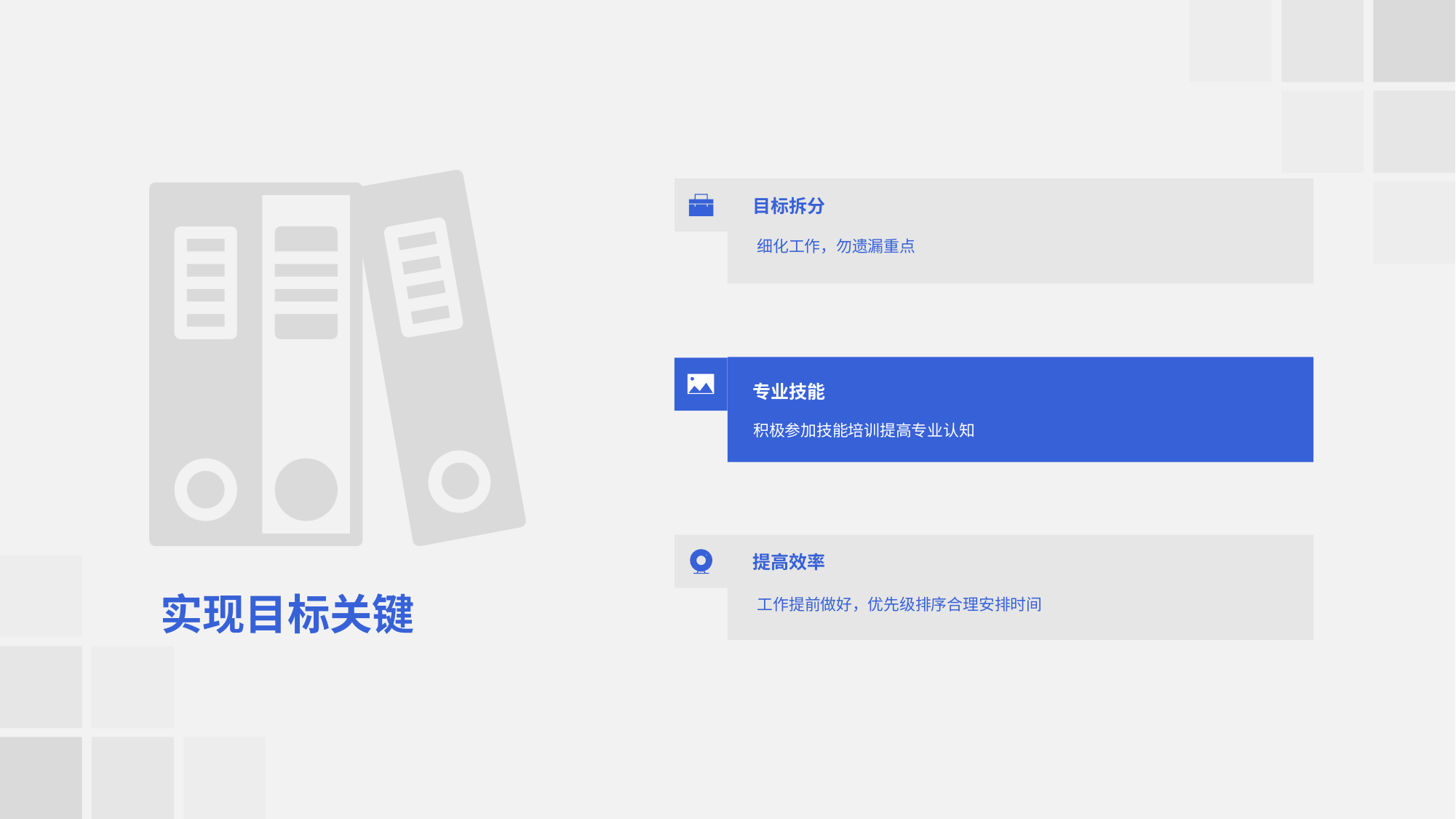

目标拆分
细化工作，勿遗漏重点

专业技能
积极参加技能培训提高专业认知

提高效率
工作提前做好，优先级排序合理安排时间
实现目标关键